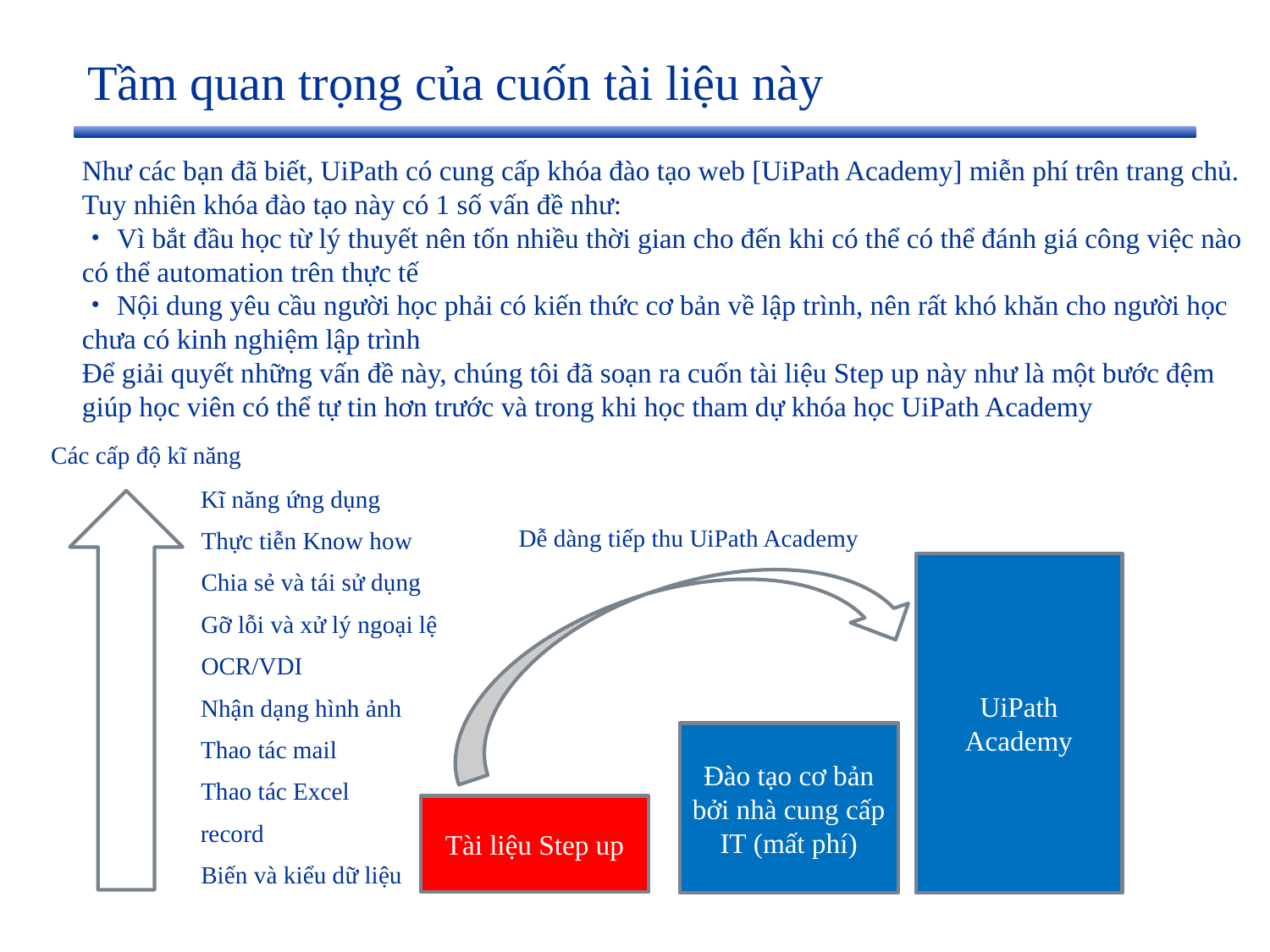

# Tầm quan trọng của cuốn tài liệu này
Như các bạn đã biết, UiPath có cung cấp khóa đào tạo web [UiPath Academy] miễn phí trên trang chủ.
Tuy nhiên khóa đào tạo này có 1 số vấn đề như:
・Vì bắt đầu học từ lý thuyết nên tốn nhiều thời gian cho đến khi có thể có thể đánh giá công việc nào có thể automation trên thực tế
・Nội dung yêu cầu người học phải có kiến thức cơ bản về lập trình, nên rất khó khăn cho người học chưa có kinh nghiệm lập trình
Để giải quyết những vấn đề này, chúng tôi đã soạn ra cuốn tài liệu Step up này như là một bước đệm giúp học viên có thể tự tin hơn trước và trong khi học tham dự khóa học UiPath Academy
Các cấp độ kĩ năng
Kĩ năng ứng dụng

Dễ dàng tiếp thu UiPath Academy
Thực tiễn Know how
UiPath
Academy
Chia sẻ và tái sử dụng

Gỡ lỗi và xử lý ngoại lệ
OCR/VDI
Nhận dạng hình ảnh
Đào tạo cơ bản bởi nhà cung cấp IT (mất phí)
Thao tác mail
Thao tác Excel
Tài liệu Step up
record
Biến và kiểu dữ liệu